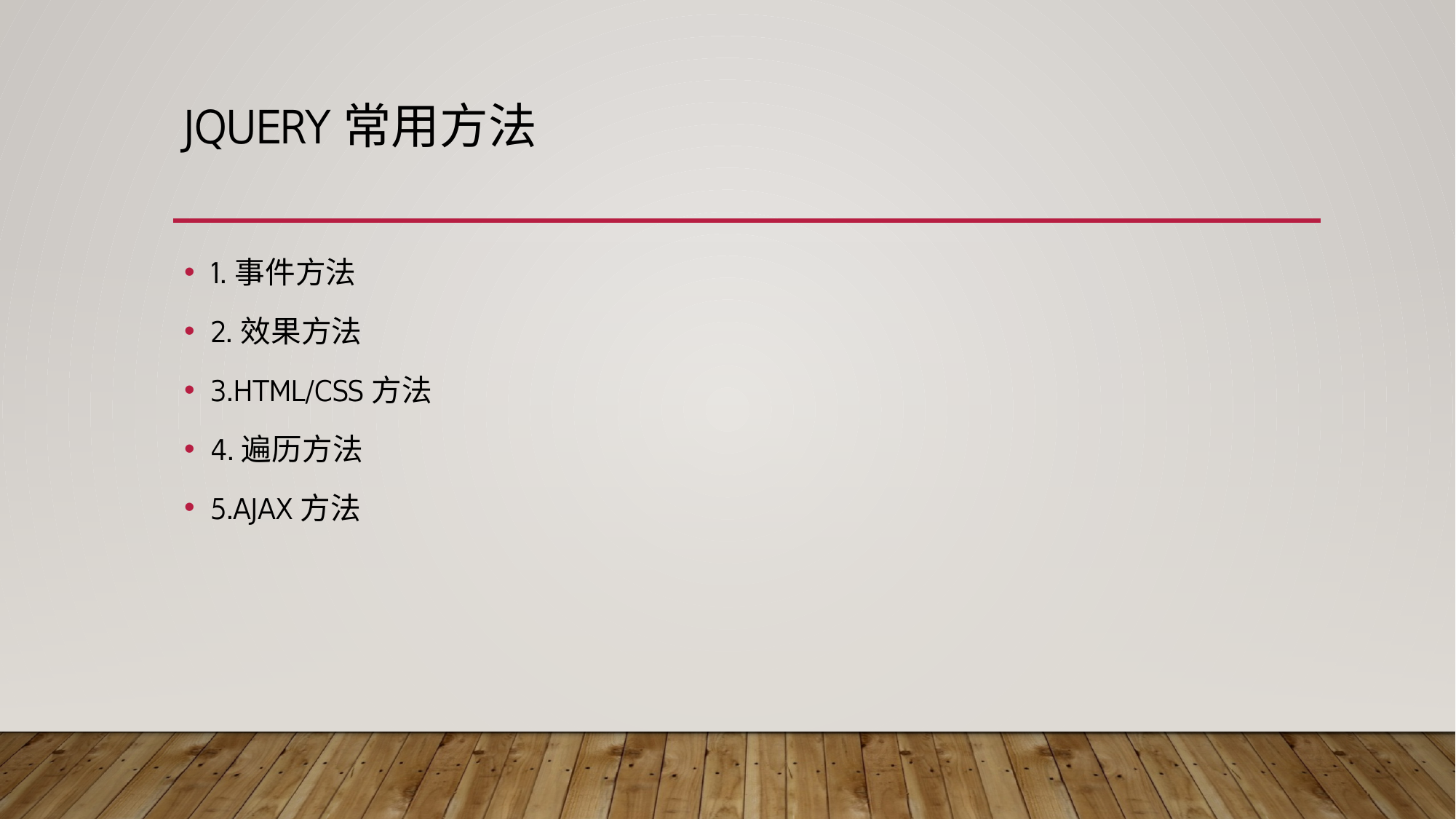

# jQuery常用方法
1.事件方法
2.效果方法
3.HTML/CSS方法
4.遍历方法
5.AJAX方法